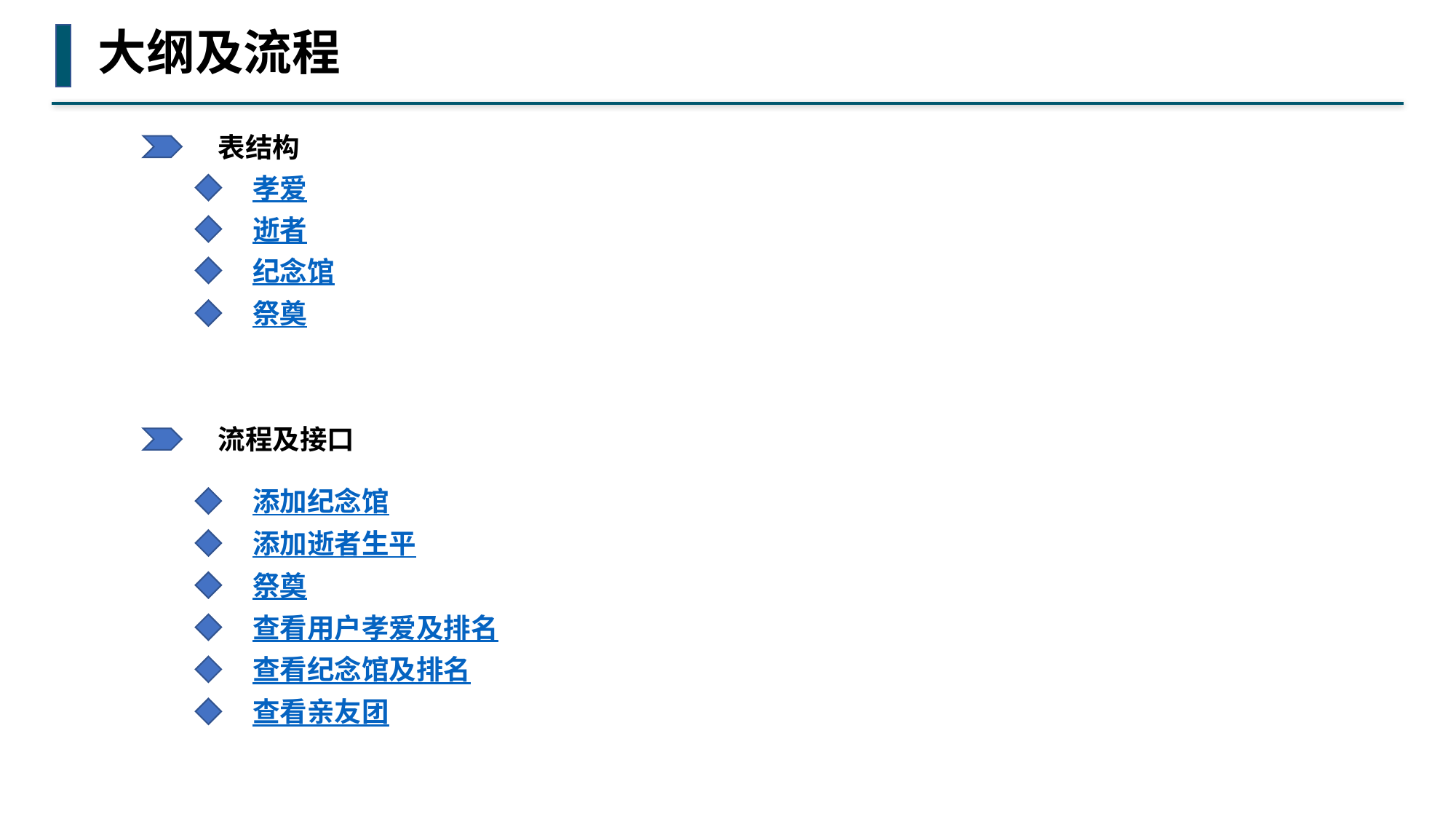

大纲及流程

表结构

孝爱

逝者

纪念馆

祭奠

流程及接口

添加纪念馆

添加逝者生平

祭奠

查看用户孝爱及排名

查看纪念馆及排名

查看亲友团